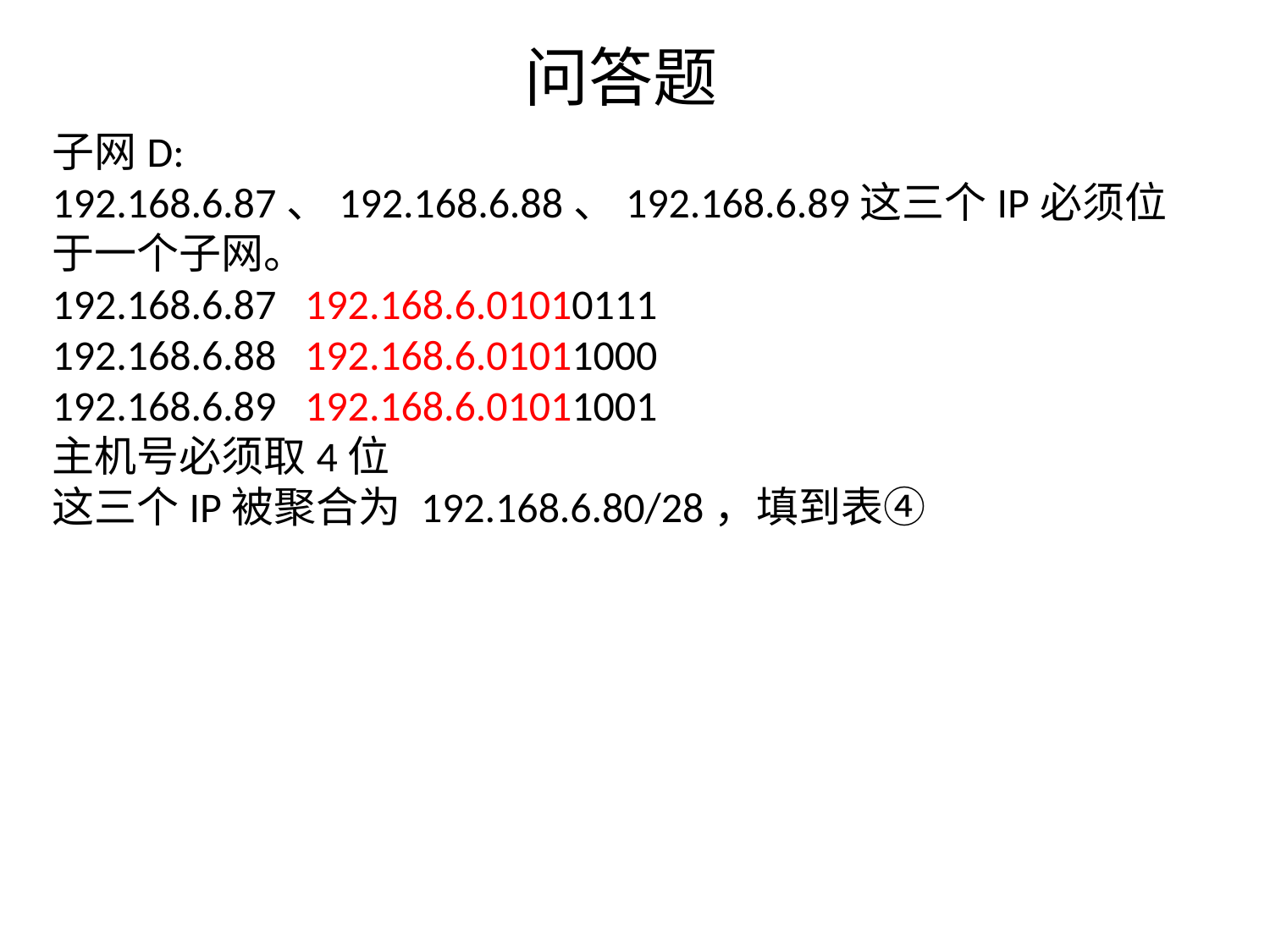

# 问答题
子网D:
192.168.6.87、192.168.6.88、192.168.6.89这三个IP必须位于一个子网。
192.168.6.87   192.168.6.01010111
192.168.6.88   192.168.6.01011000
192.168.6.89   192.168.6.01011001
主机号必须取4位
这三个IP被聚合为 192.168.6.80/28，填到表④